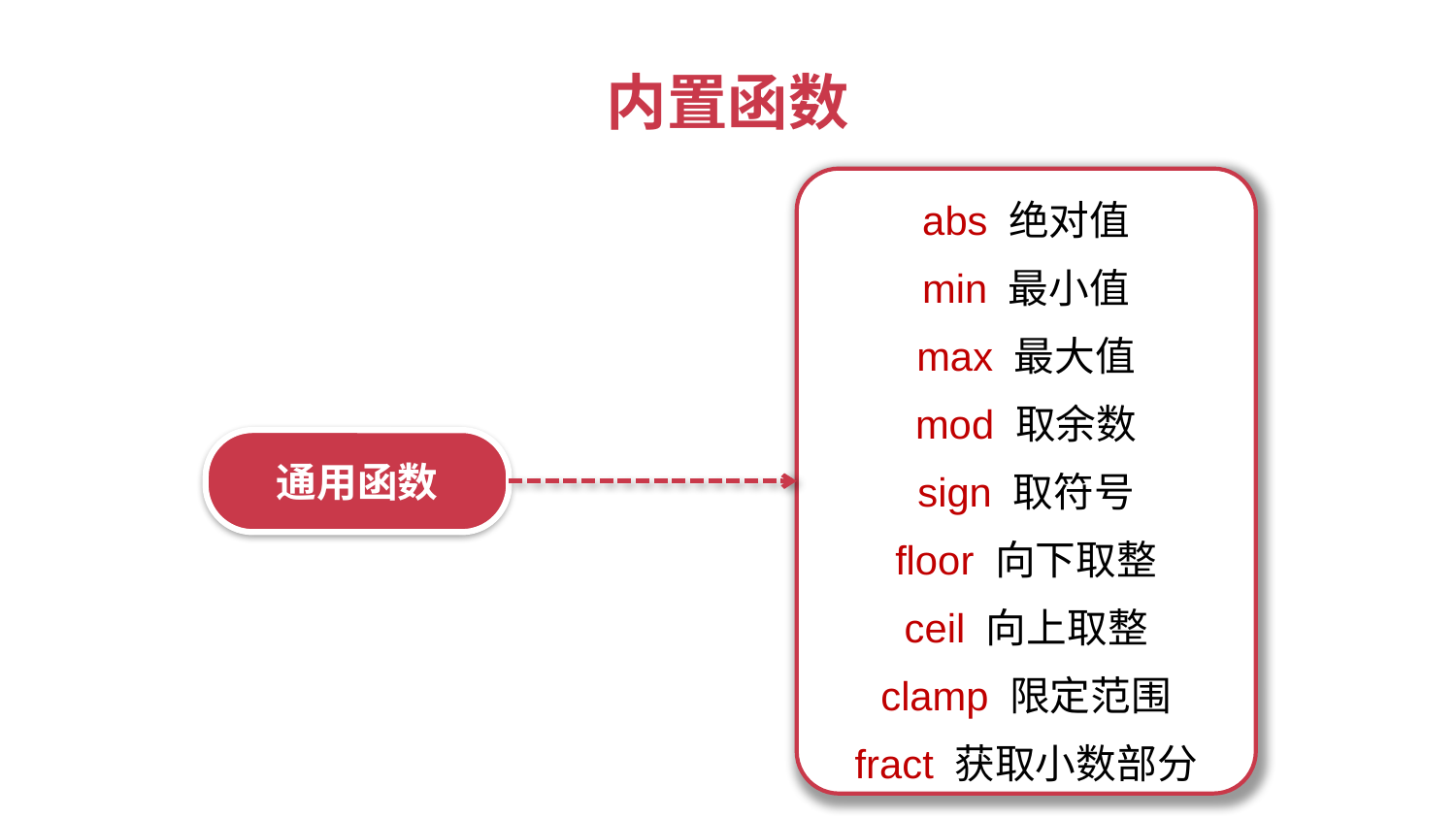

内置函数
abs 绝对值
min 最小值
max 最大值
mod 取余数
sign 取符号
floor 向下取整
ceil 向上取整
clamp 限定范围
fract 获取小数部分
通用函数